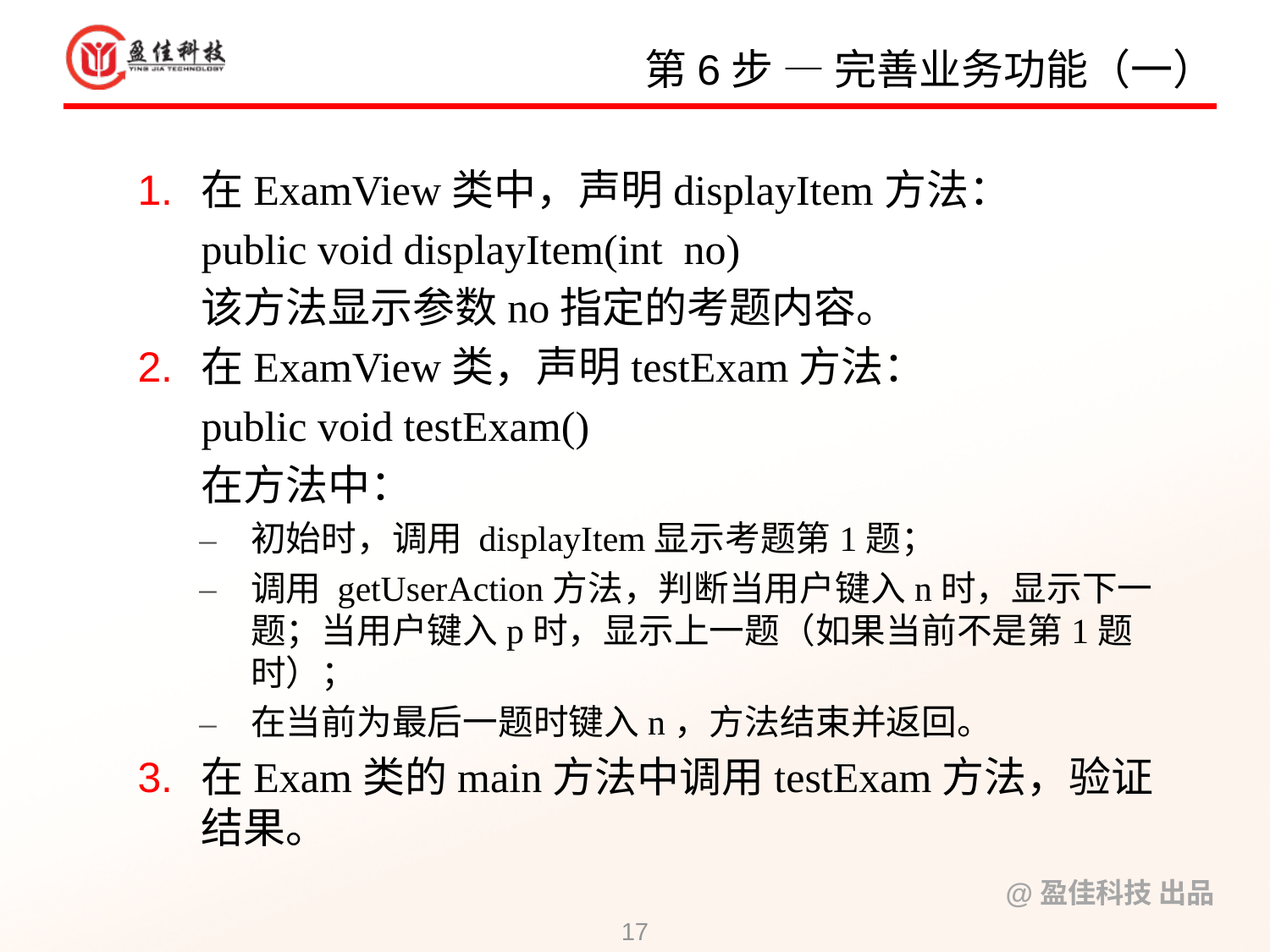

# 第6步 — 完善业务功能（一）
在ExamView类中，声明displayItem方法：
	public void displayItem(int  no)
	该方法显示参数no指定的考题内容。
在ExamView类，声明testExam方法：
	public void testExam()
	在方法中：
初始时，调用 displayItem显示考题第1题；
调用 getUserAction方法，判断当用户键入n时，显示下一题；当用户键入p时，显示上一题（如果当前不是第1题时）；
在当前为最后一题时键入n，方法结束并返回。
在Exam类的main方法中调用testExam方法，验证结果。

17